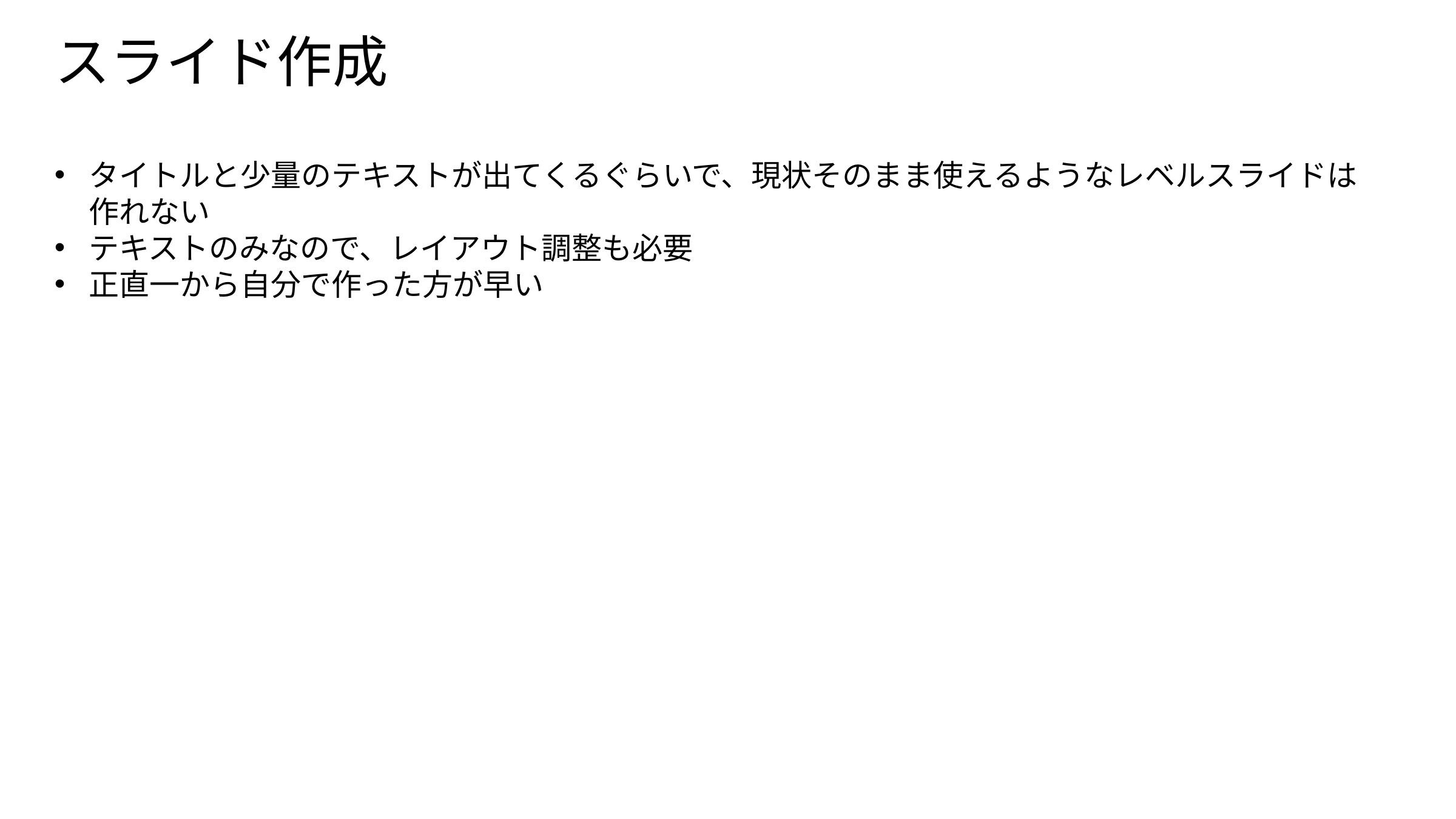

# スライド作成
タイトルと少量のテキストが出てくるぐらいで、現状そのまま使えるようなレベルスライドは作れない
テキストのみなので、レイアウト調整も必要
正直一から自分で作った方が早い